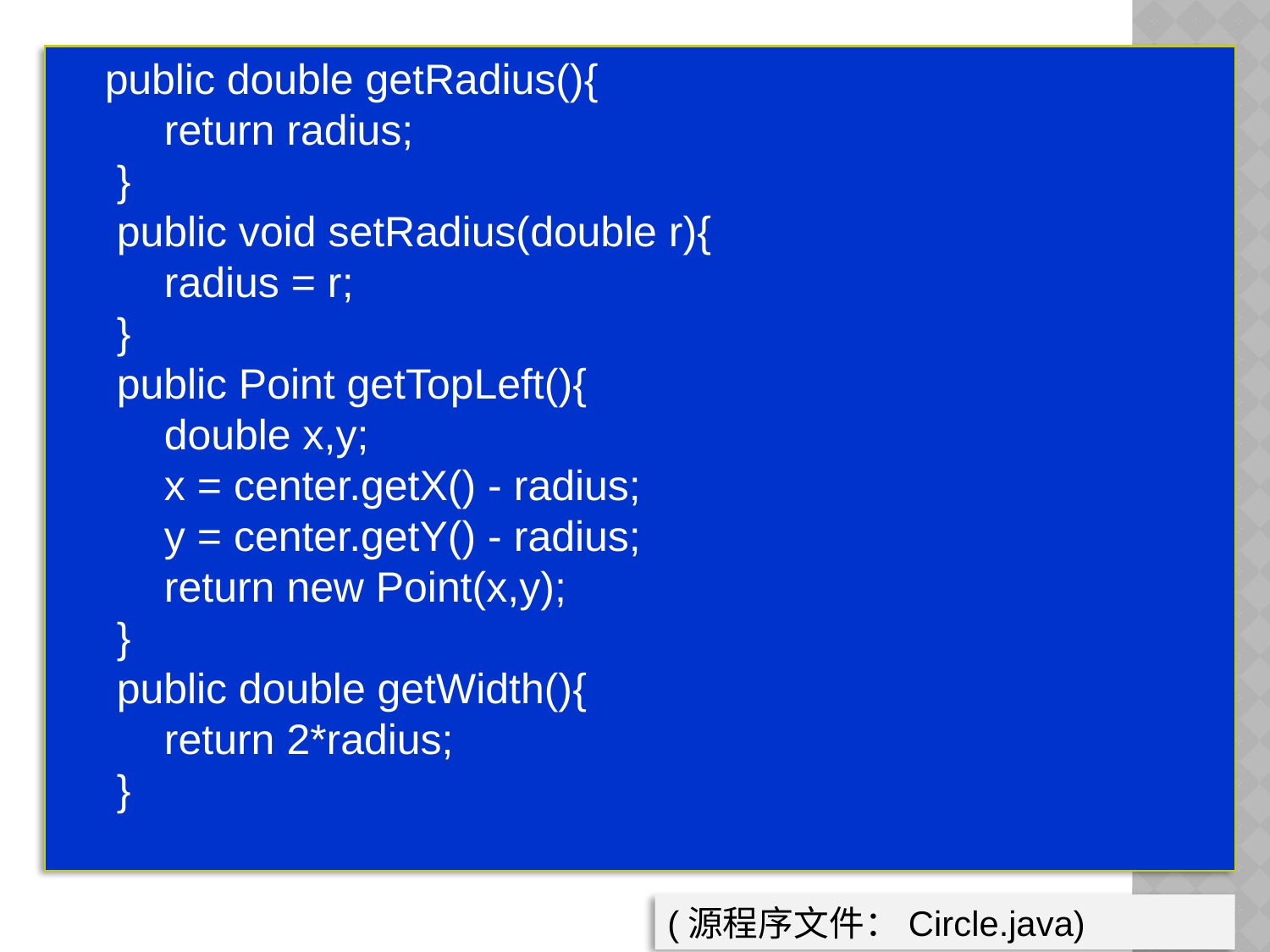

public double getRadius(){
         return radius;
     }
     public void setRadius(double r){
         radius = r;
     }
     public Point getTopLeft(){
         double x,y;
         x = center.getX() - radius;
         y = center.getY() - radius;
         return new Point(x,y);
     }
     public double getWidth(){
         return 2*radius;
     }

(源程序文件：Circle.java)